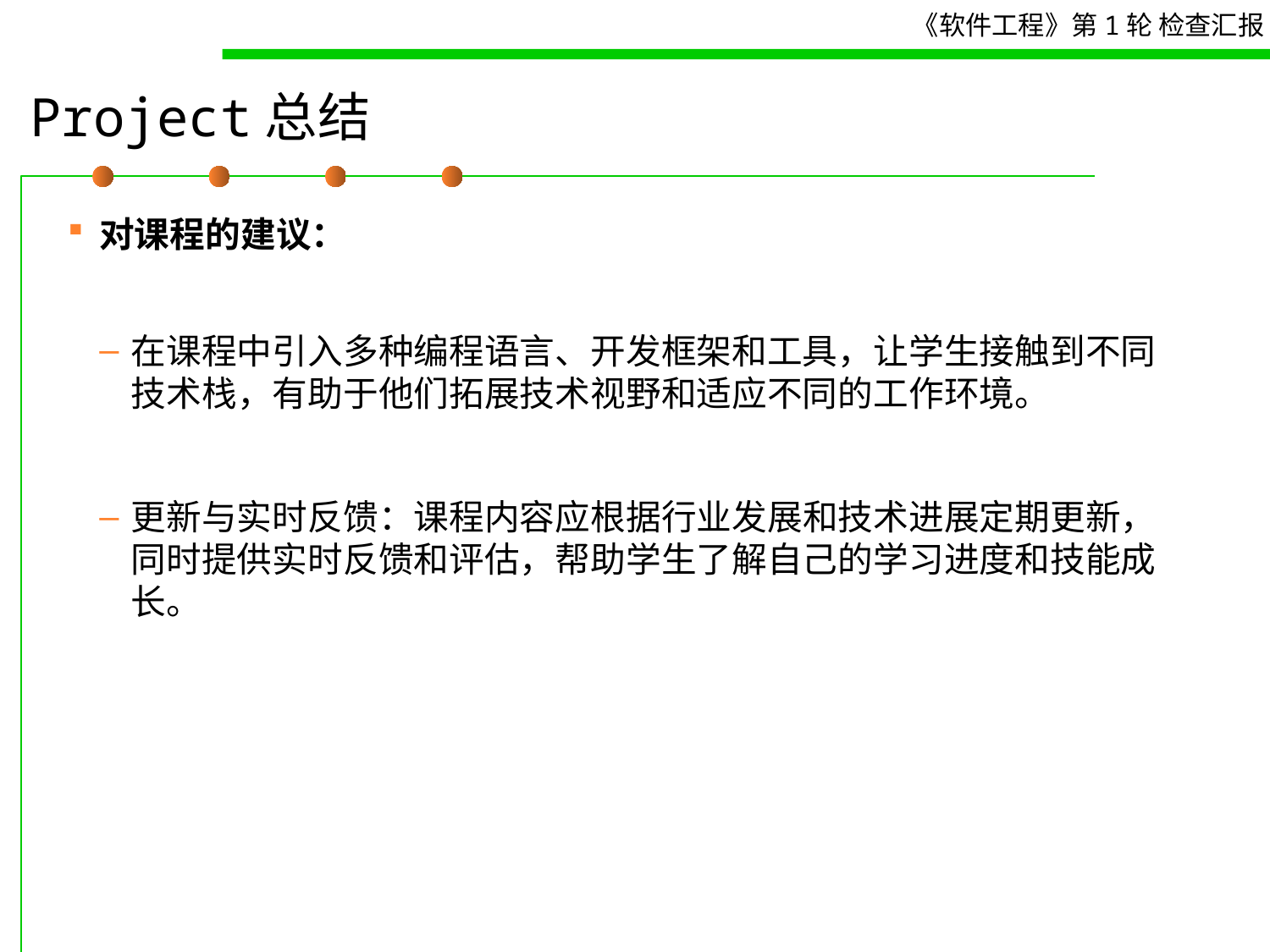

# Project总结
对课程的建议：

在课程中引入多种编程语言、开发框架和工具，让学生接触到不同技术栈，有助于他们拓展技术视野和适应不同的工作环境。

更新与实时反馈：课程内容应根据行业发展和技术进展定期更新，同时提供实时反馈和评估，帮助学生了解自己的学习进度和技能成长。